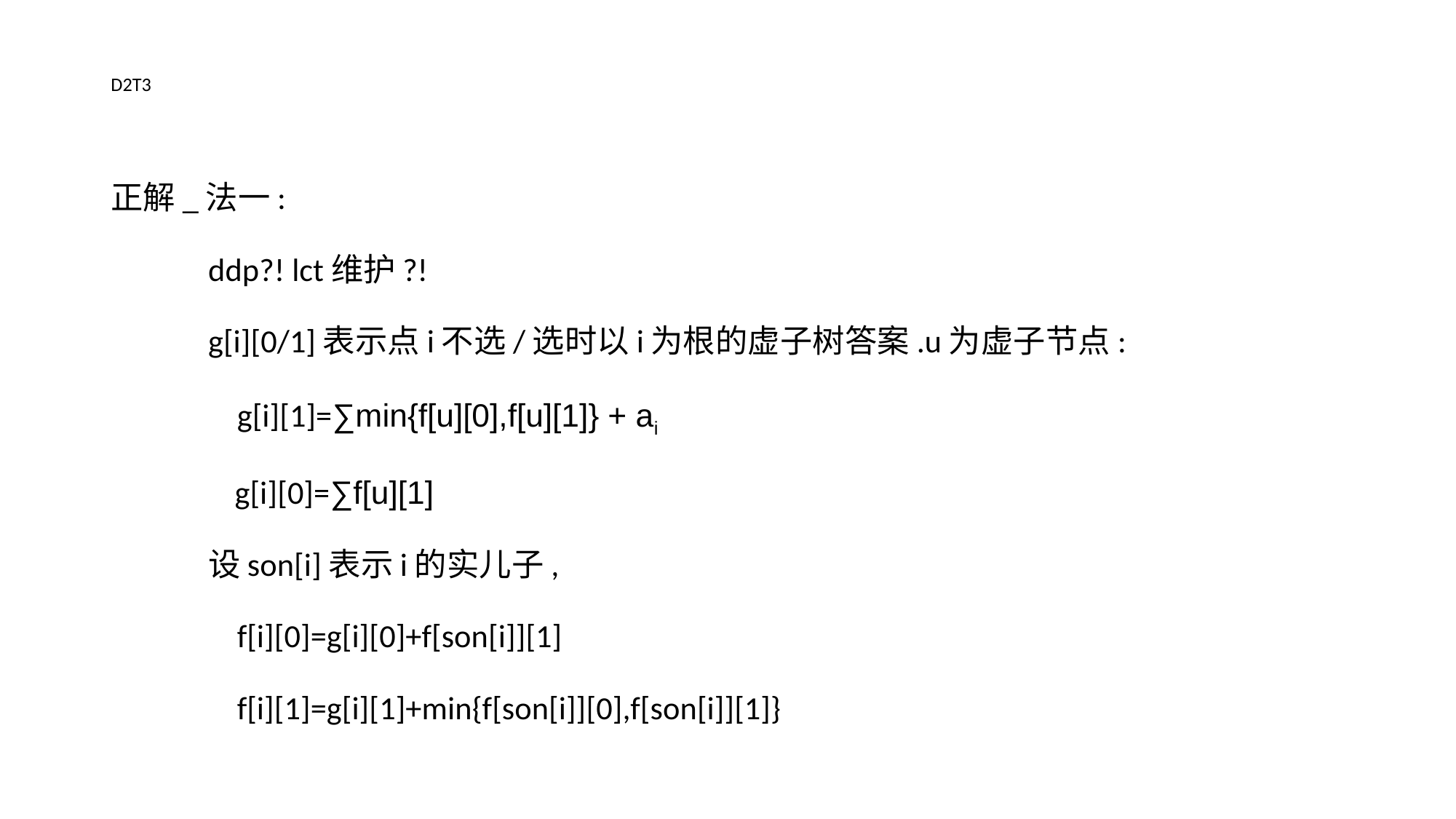

# D2T3
正解_法一:
	ddp?! lct维护?!
	g[i][0/1]表示点i不选/选时以i为根的虚子树答案.u为虚子节点:
	    g[i][1]=∑min{f[u][0],f[u][1]} + ai
	   g[i][0]=∑f[u][1]
	设son[i]表示i的实儿子,
	    f[i][0]=g[i][0]+f[son[i]][1]
	    f[i][1]=g[i][1]+min{f[son[i]][0],f[son[i]][1]}